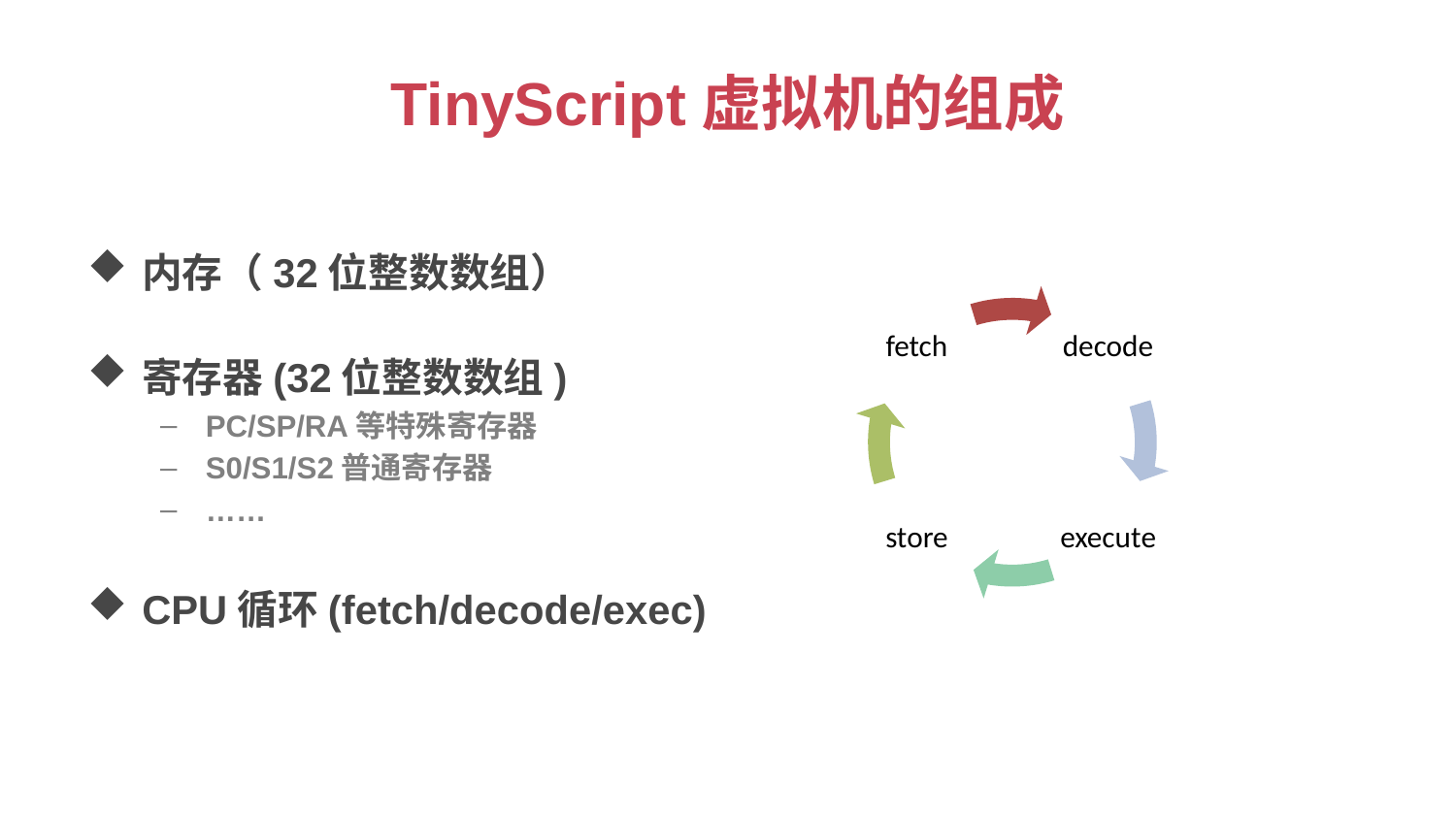

# TinyScript虚拟机的组成
内存（32位整数数组）
寄存器(32位整数数组)
PC/SP/RA等特殊寄存器
S0/S1/S2普通寄存器
……
CPU循环(fetch/decode/exec)

decode
execute
store
fetch